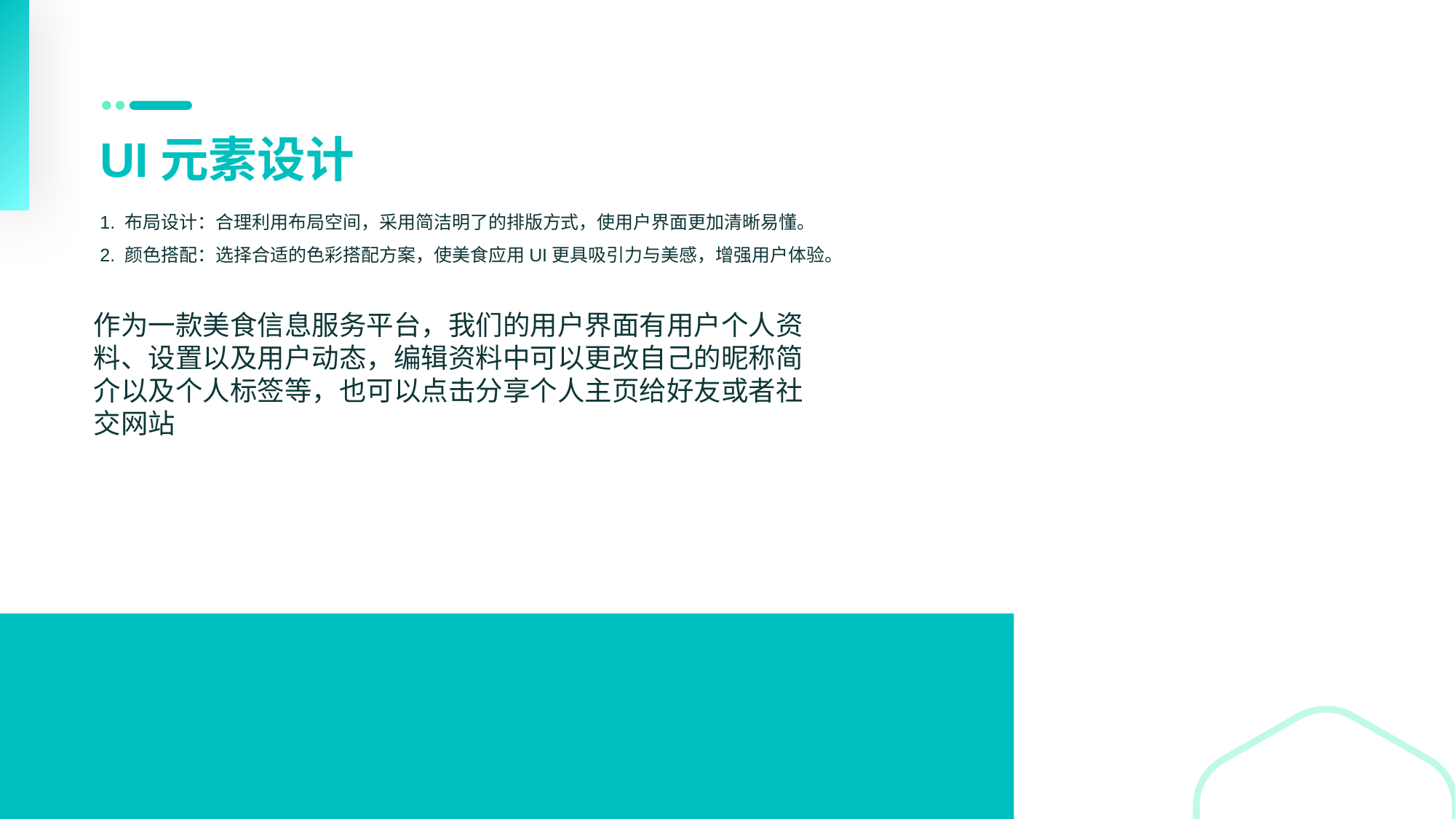

UI元素设计
1. 布局设计：合理利用布局空间，采用简洁明了的排版方式，使用户界面更加清晰易懂。
2. 颜色搭配：选择合适的色彩搭配方案，使美食应用UI更具吸引力与美感，增强用户体验。
作为一款美食信息服务平台，我们的用户界面有用户个人资料、设置以及用户动态，编辑资料中可以更改自己的昵称简介以及个人标签等，也可以点击分享个人主页给好友或者社交网站